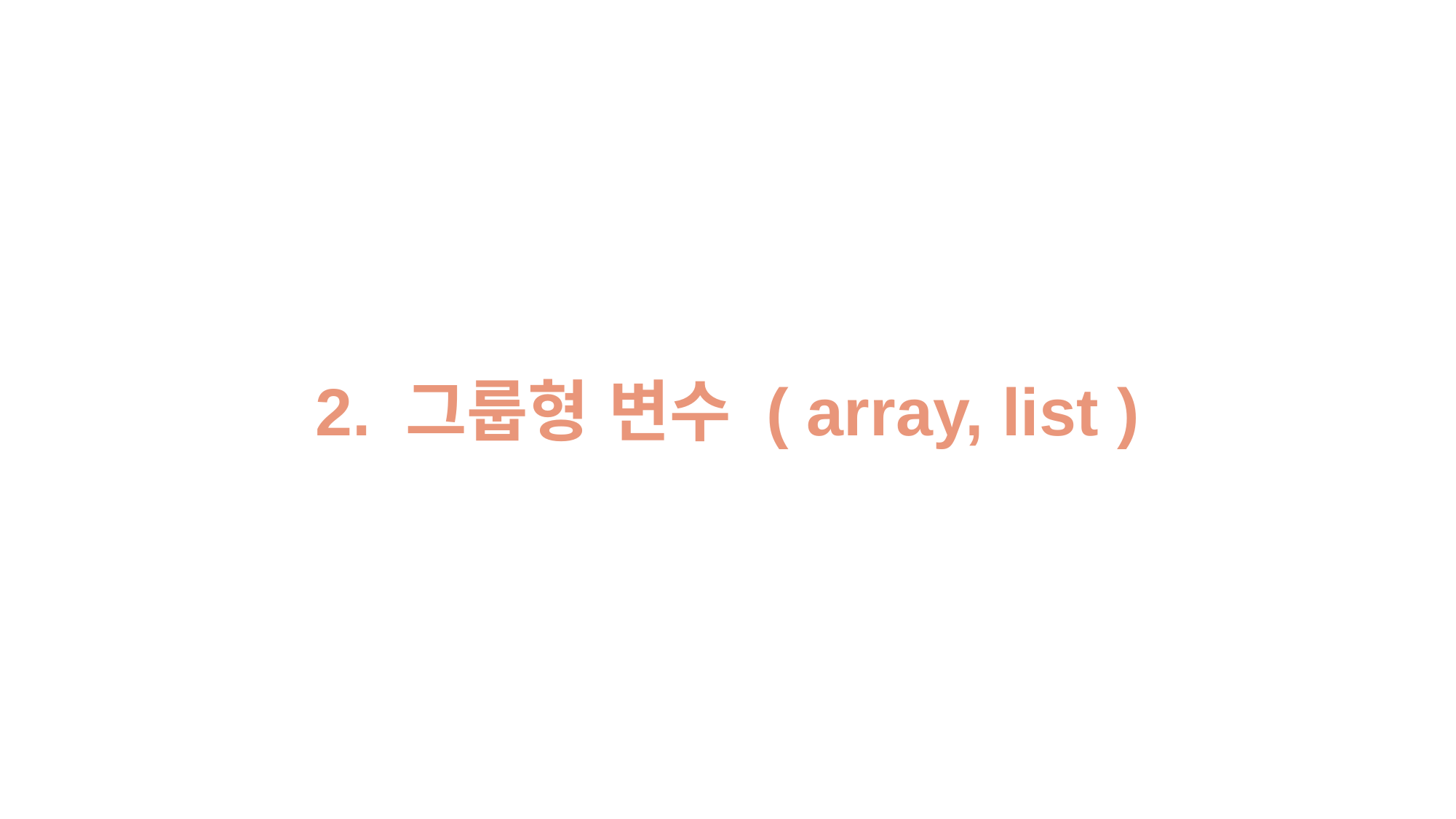

2. 그룹형 변수 ( array, list )